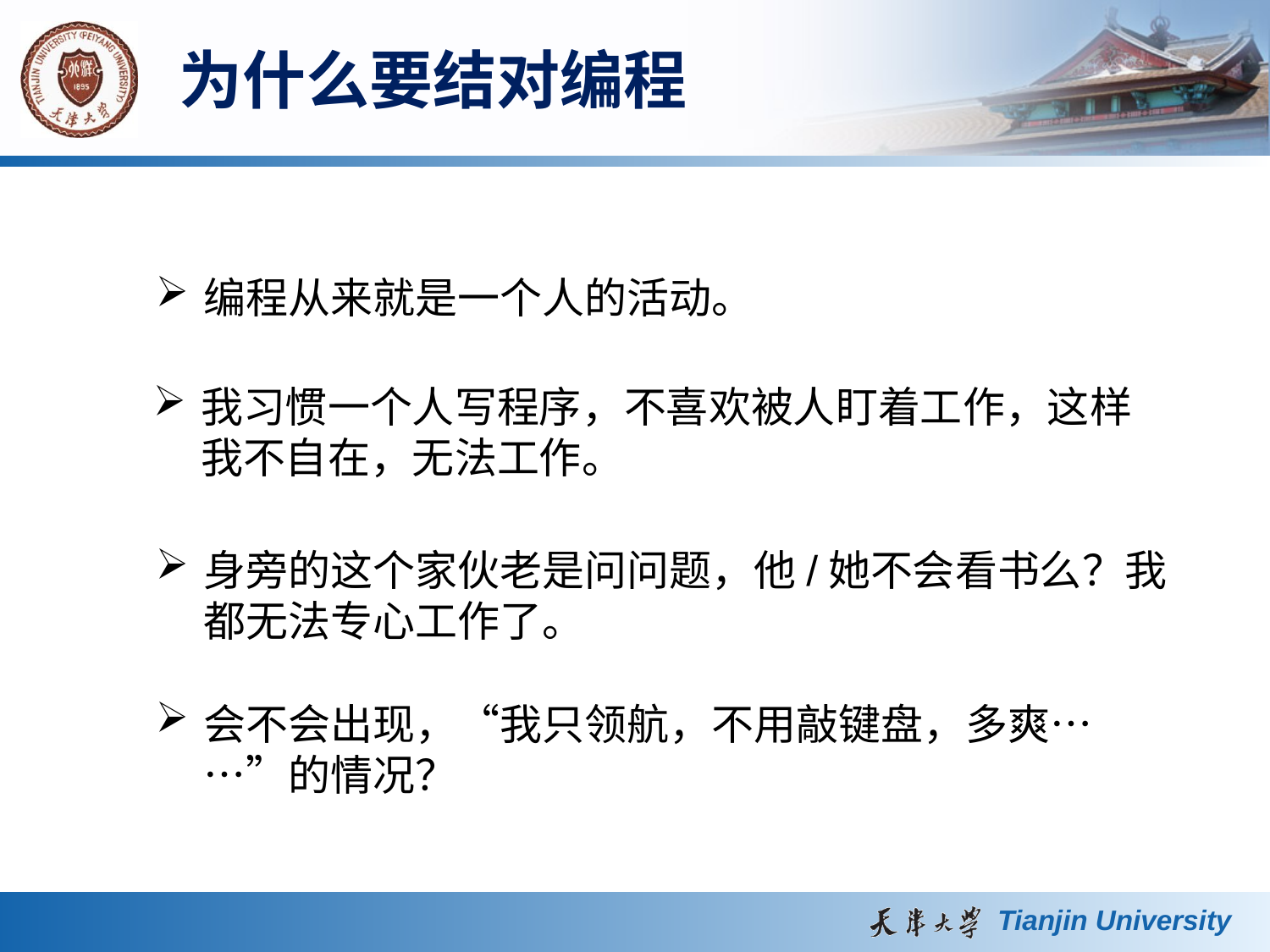

为什么要结对编程
#

编程从来就是一个人的活动。
我习惯一个人写程序，不喜欢被人盯着工作，这样我不自在，无法工作。
身旁的这个家伙老是问问题，他/她不会看书么？我都无法专心工作了。

会不会出现，“我只领航，不用敲键盘，多爽……”的情况？
24